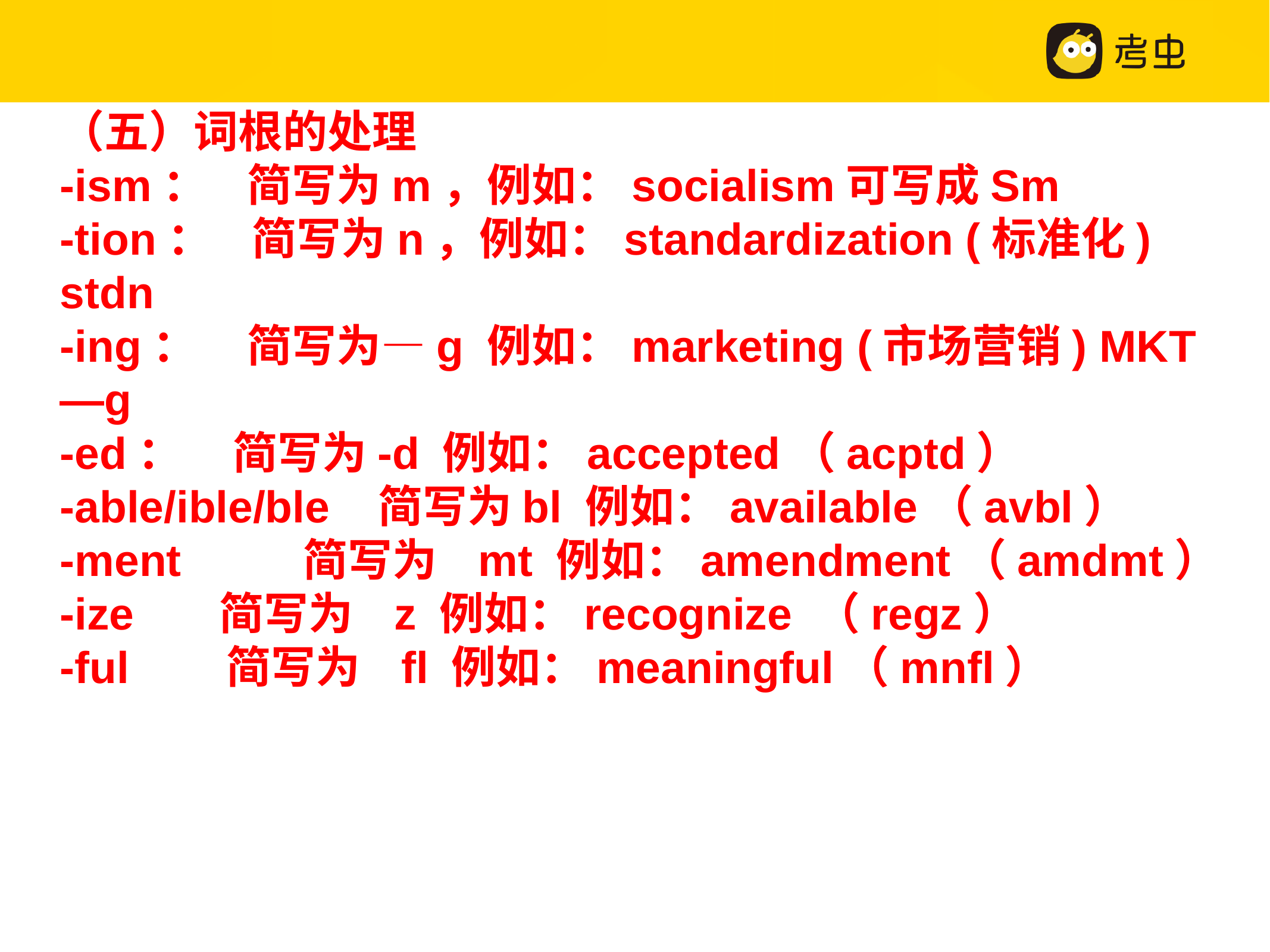

（五）词根的处理
-ism：    简写为m，例如：socialism可写成Sm
-tion：    简写为n，例如：standardization (标准化)   stdn
-ing：     简写为—g 例如：marketing (市场营销) MKT—g
-ed：     简写为-d 例如：accepted（acptd）
-able/ible/ble   简写为bl 例如：available（avbl）
-ment         简写为   mt 例如：amendment（amdmt）
-ize      简写为   z 例如：recognize （regz）
-ful       简写为   fl 例如：meaningful（mnfl）